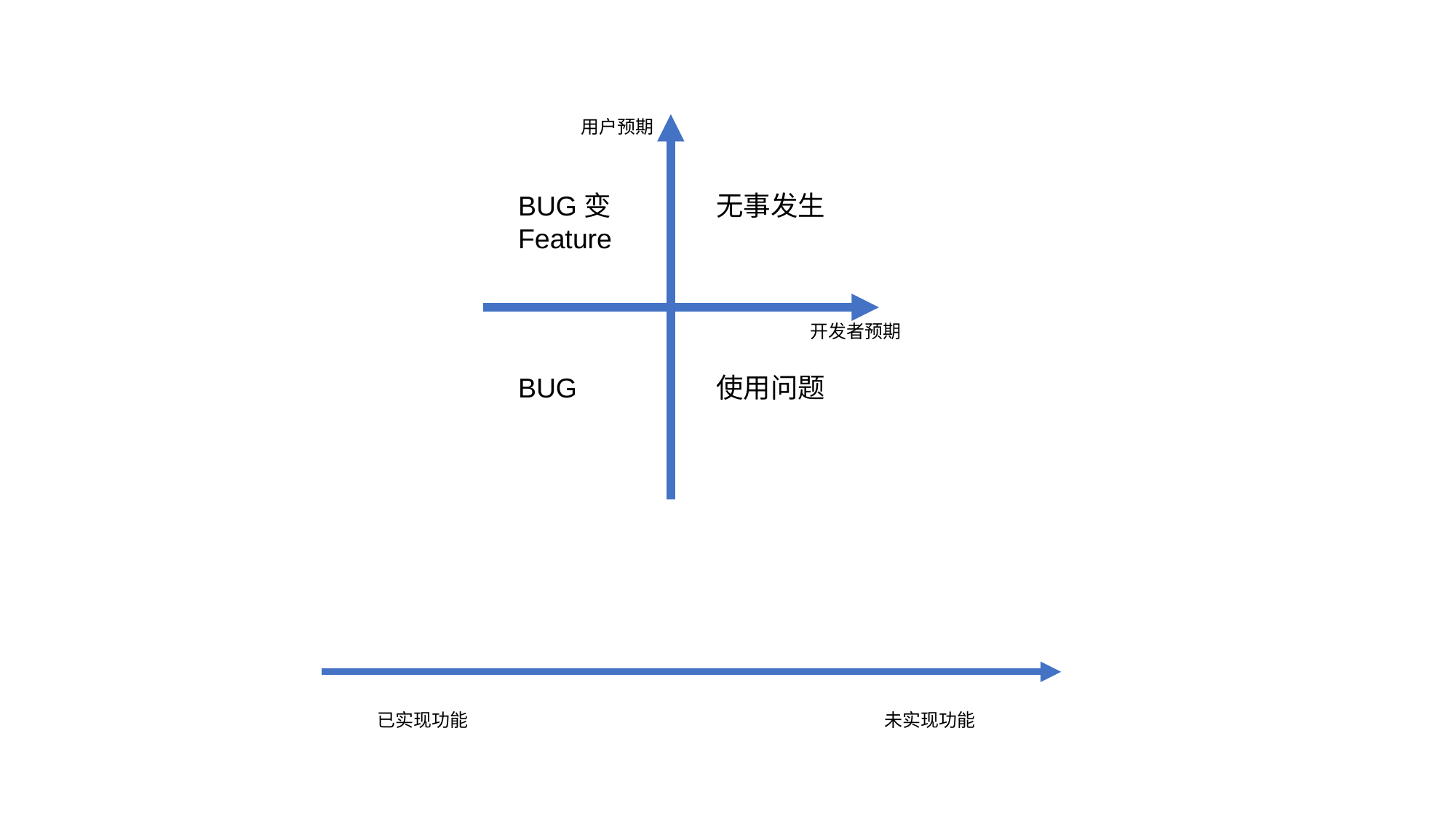

用户预期
BUG变Feature
无事发生
开发者预期
使用问题
BUG
已实现功能
未实现功能